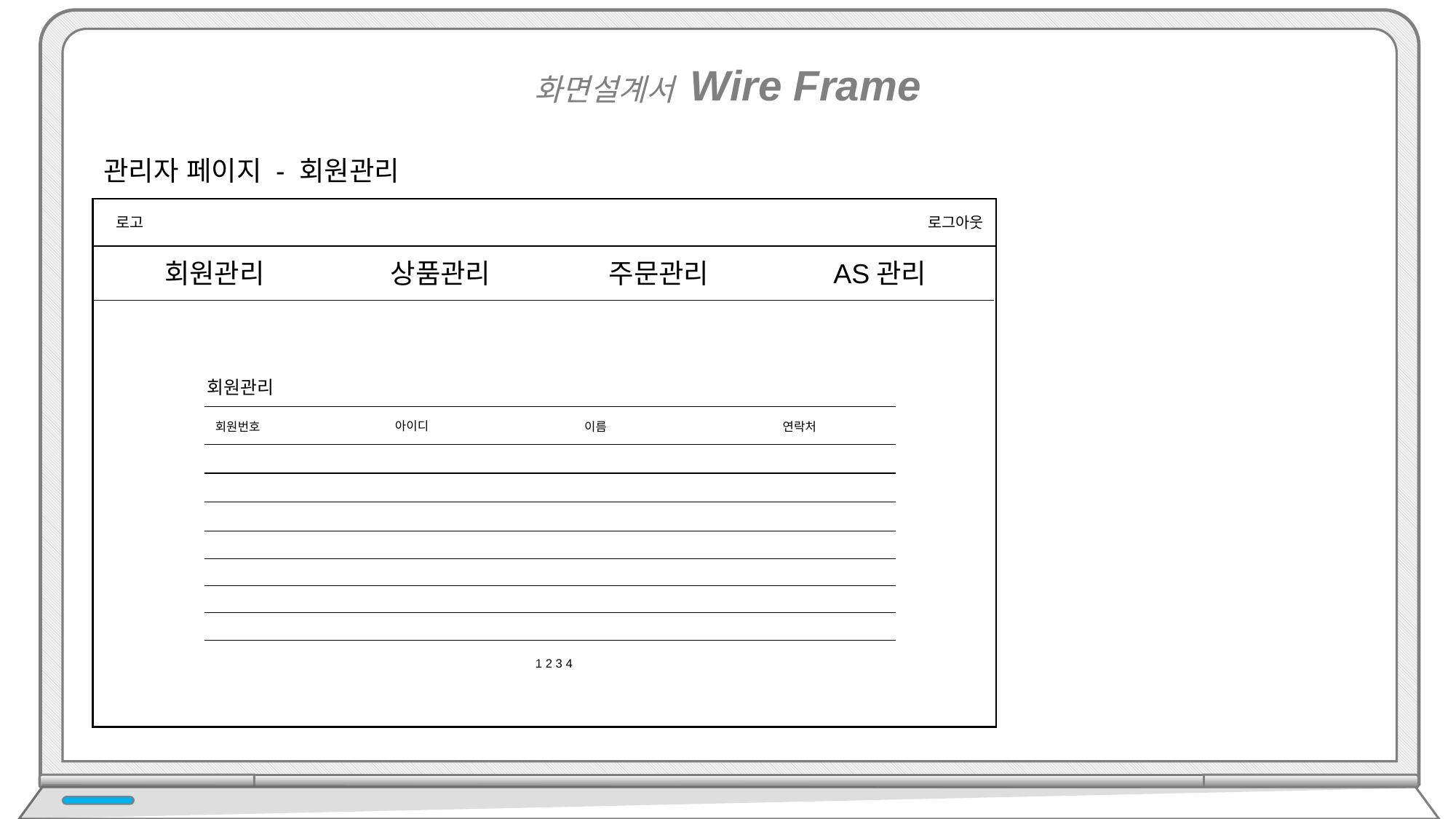

화면설계서 Wire Frame
관리자 페이지 - 회원관리

로그아웃
로고
회원관리      	 상품관리      	 주문관리      	 AS관리
회원관리
아이디
회원번호
이름
연락처
1 2 3 4